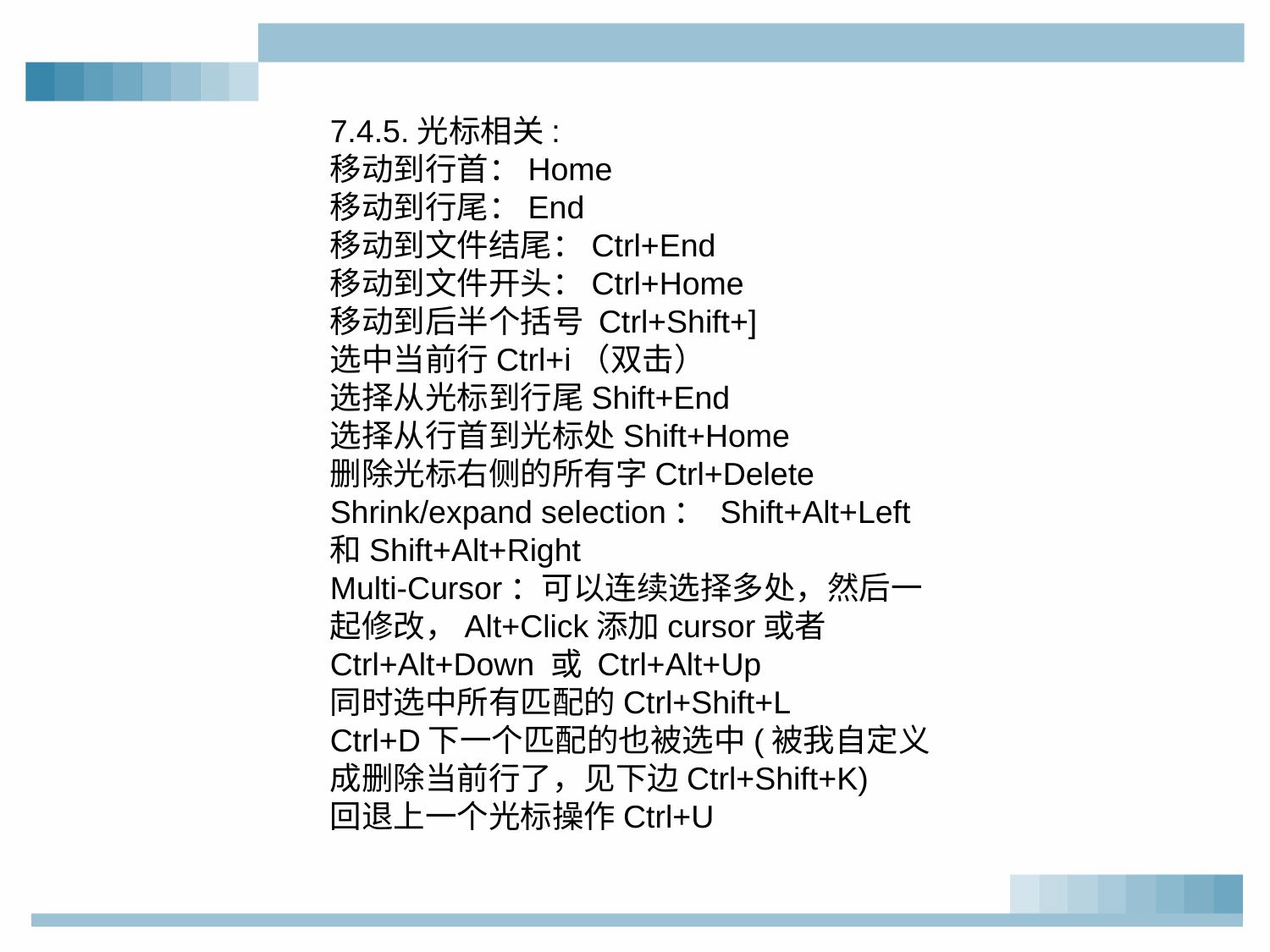

7.4.5.光标相关:
移动到行首：Home
移动到行尾：End
移动到文件结尾：Ctrl+End
移动到文件开头：Ctrl+Home
移动到后半个括号 Ctrl+Shift+]
选中当前行Ctrl+i（双击）
选择从光标到行尾Shift+End
选择从行首到光标处Shift+Home
删除光标右侧的所有字Ctrl+Delete
Shrink/expand selection： Shift+Alt+Left和Shift+Alt+Right
Multi-Cursor：可以连续选择多处，然后一起修改，Alt+Click添加cursor或者Ctrl+Alt+Down 或 Ctrl+Alt+Up
同时选中所有匹配的Ctrl+Shift+L
Ctrl+D下一个匹配的也被选中(被我自定义成删除当前行了，见下边Ctrl+Shift+K)
回退上一个光标操作Ctrl+U